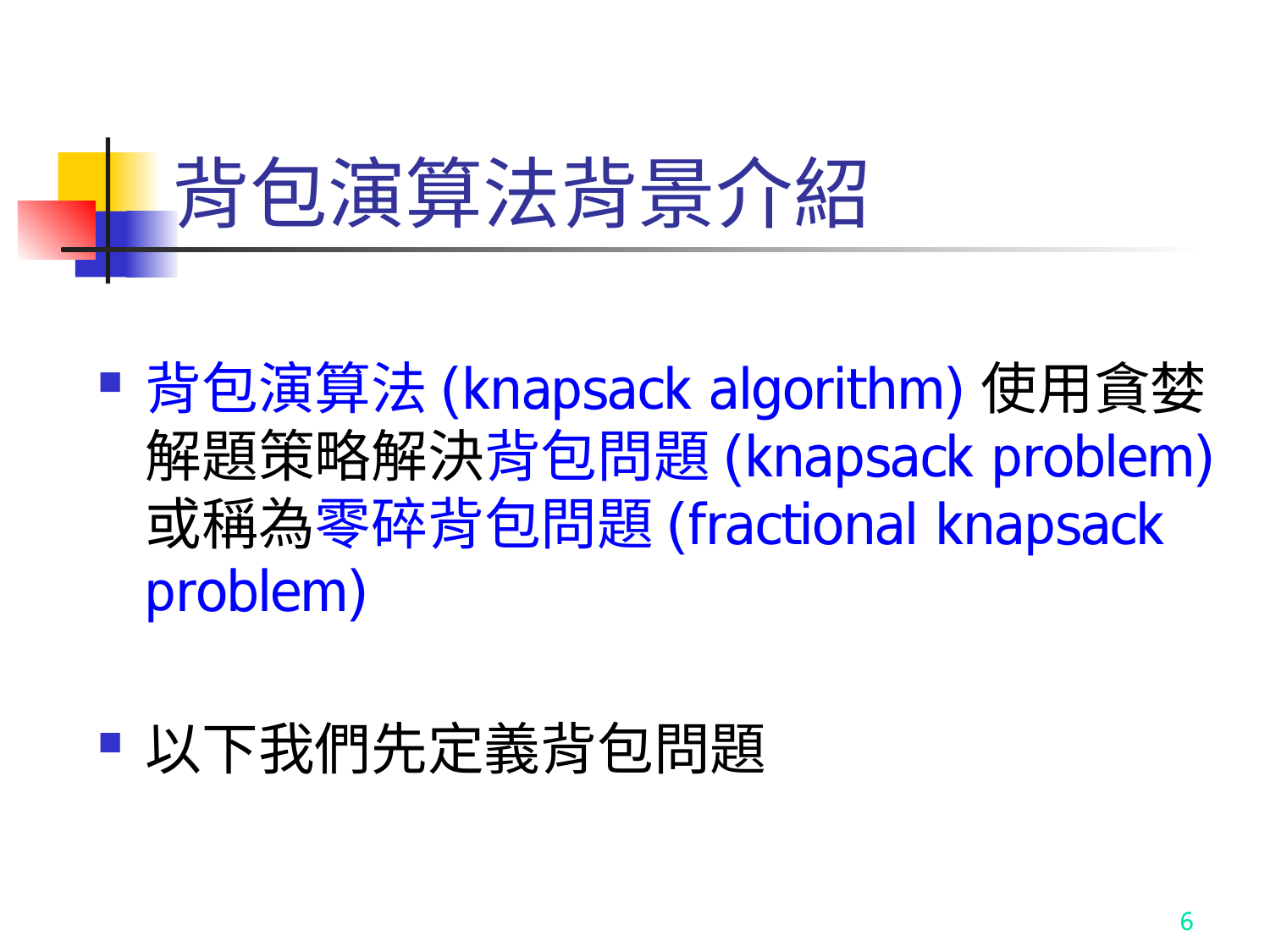

# 背包演算法背景介紹
背包演算法(knapsack algorithm)使用貪婪解題策略解決背包問題(knapsack problem)或稱為零碎背包問題(fractional knapsack problem)

以下我們先定義背包問題

6